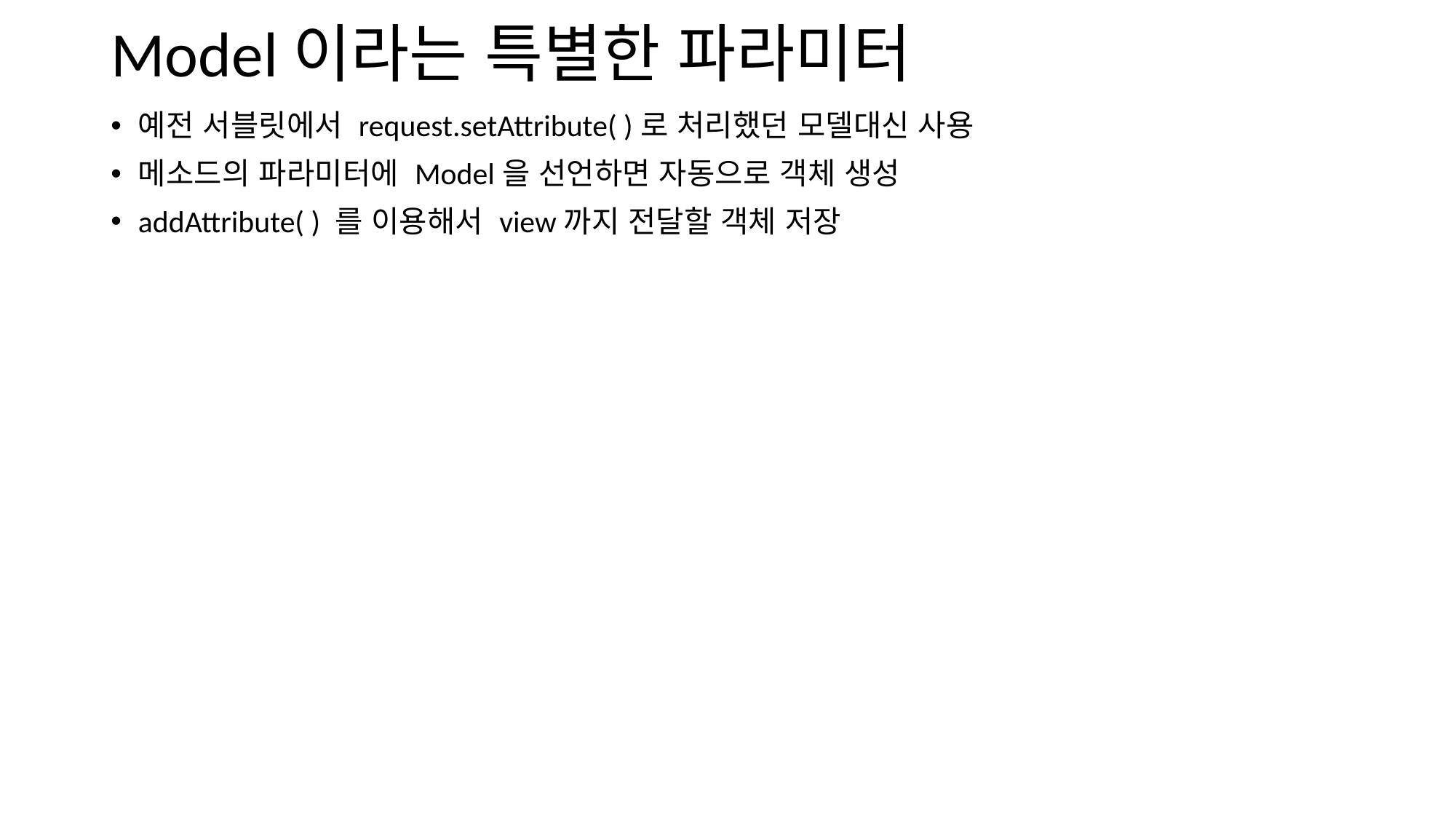

# Model이라는 특별한 파라미터
예전 서블릿에서 request.setAttribute( )로 처리했던 모델대신 사용
메소드의 파라미터에 Model을 선언하면 자동으로 객체 생성
addAttribute( ) 를 이용해서 view까지 전달할 객체 저장